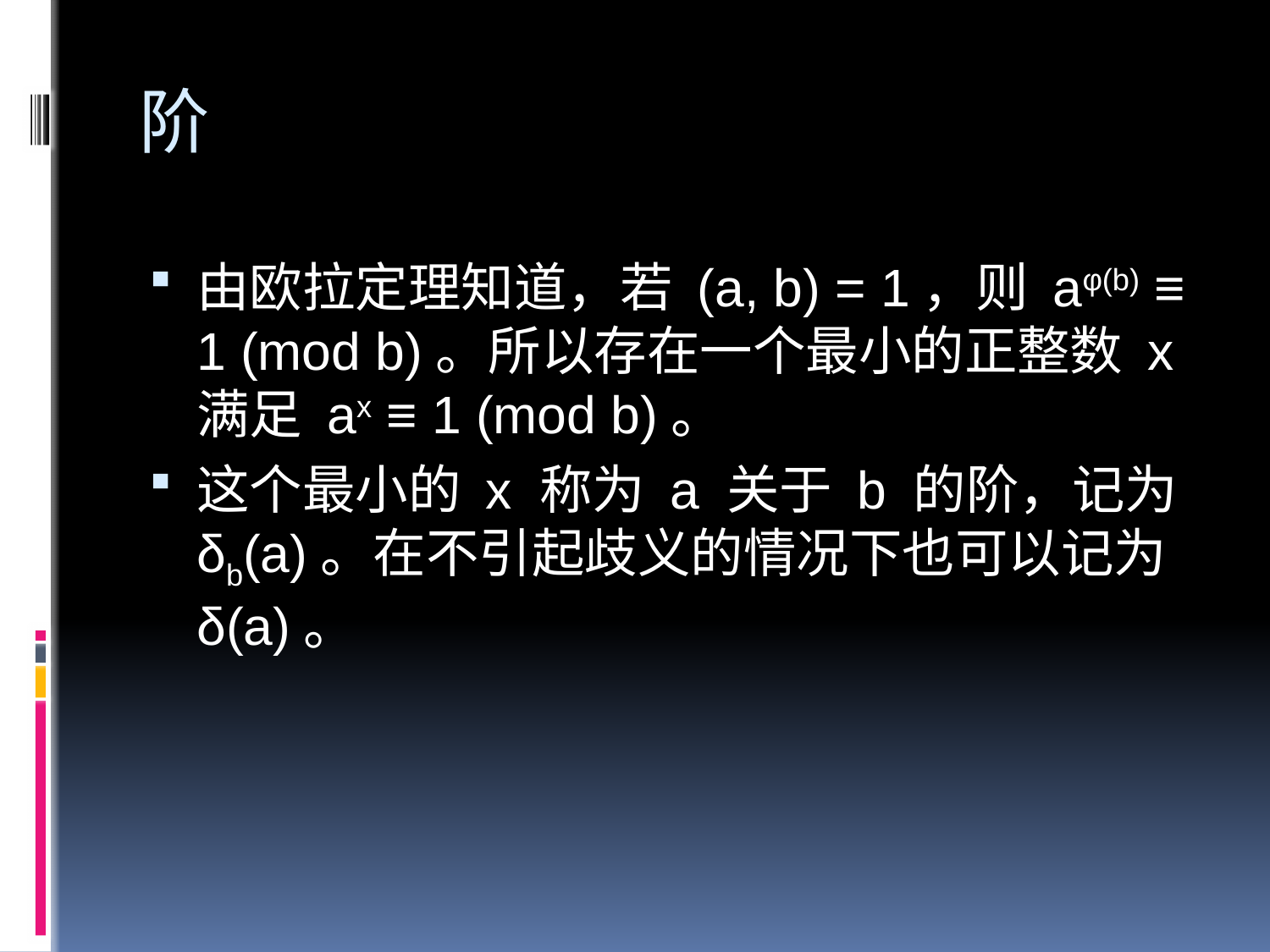

# 阶
由欧拉定理知道，若 (a, b) = 1，则 aφ(b) ≡ 1 (mod b)。所以存在一个最小的正整数 x 满足 ax ≡ 1 (mod b)。
这个最小的 x 称为 a 关于 b 的阶，记为 δb(a)。在不引起歧义的情况下也可以记为 δ(a)。